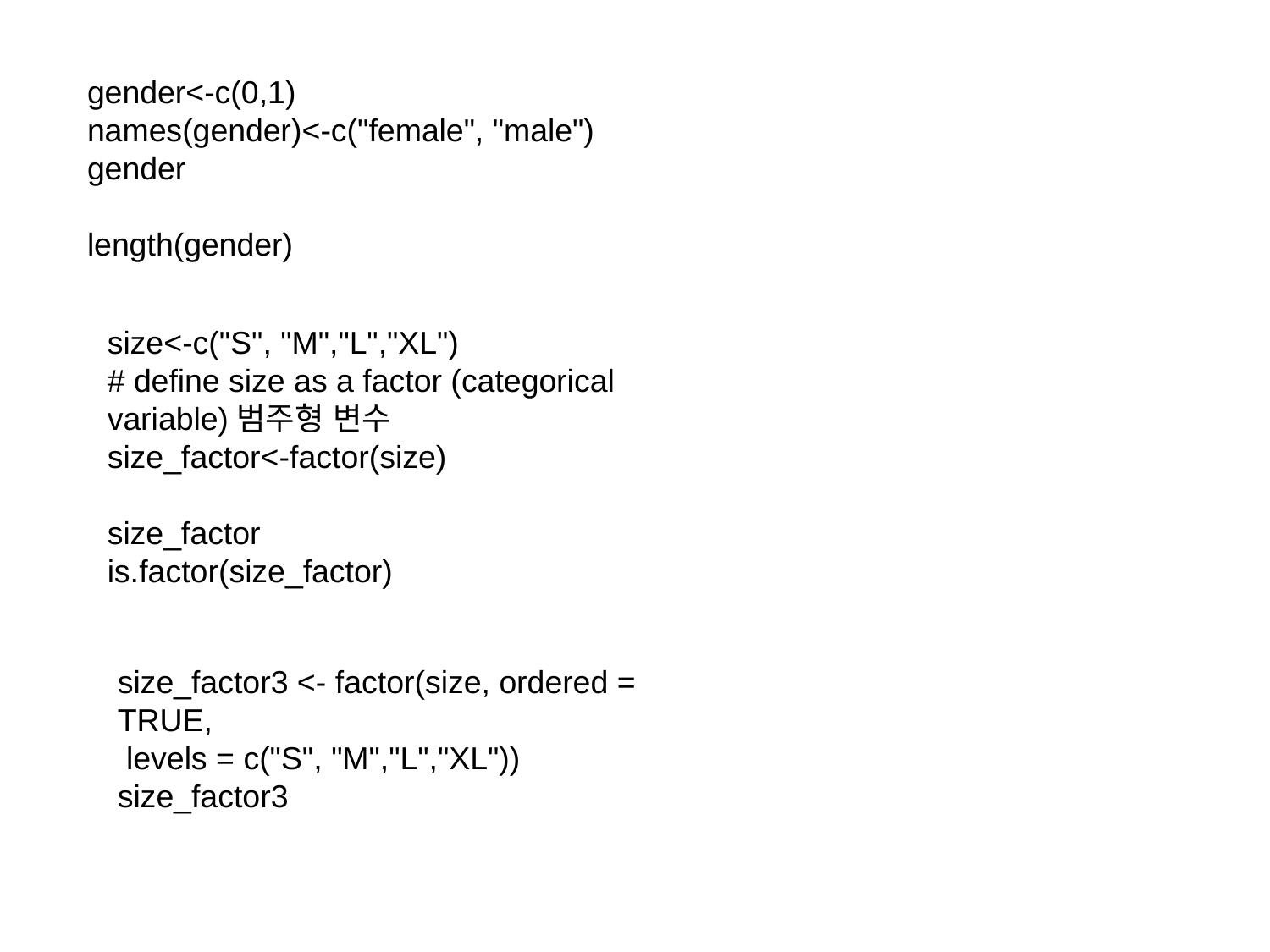

gender<-c(0,1)
names(gender)<-c("female", "male")
gender

length(gender)
size<-c("S", "M","L","XL")
# define size as a factor (categorical variable)범주형 변수
size_factor<-factor(size)

size_factor
is.factor(size_factor)
size_factor3 <- factor(size, ordered = TRUE,
 levels = c("S", "M","L","XL"))
size_factor3